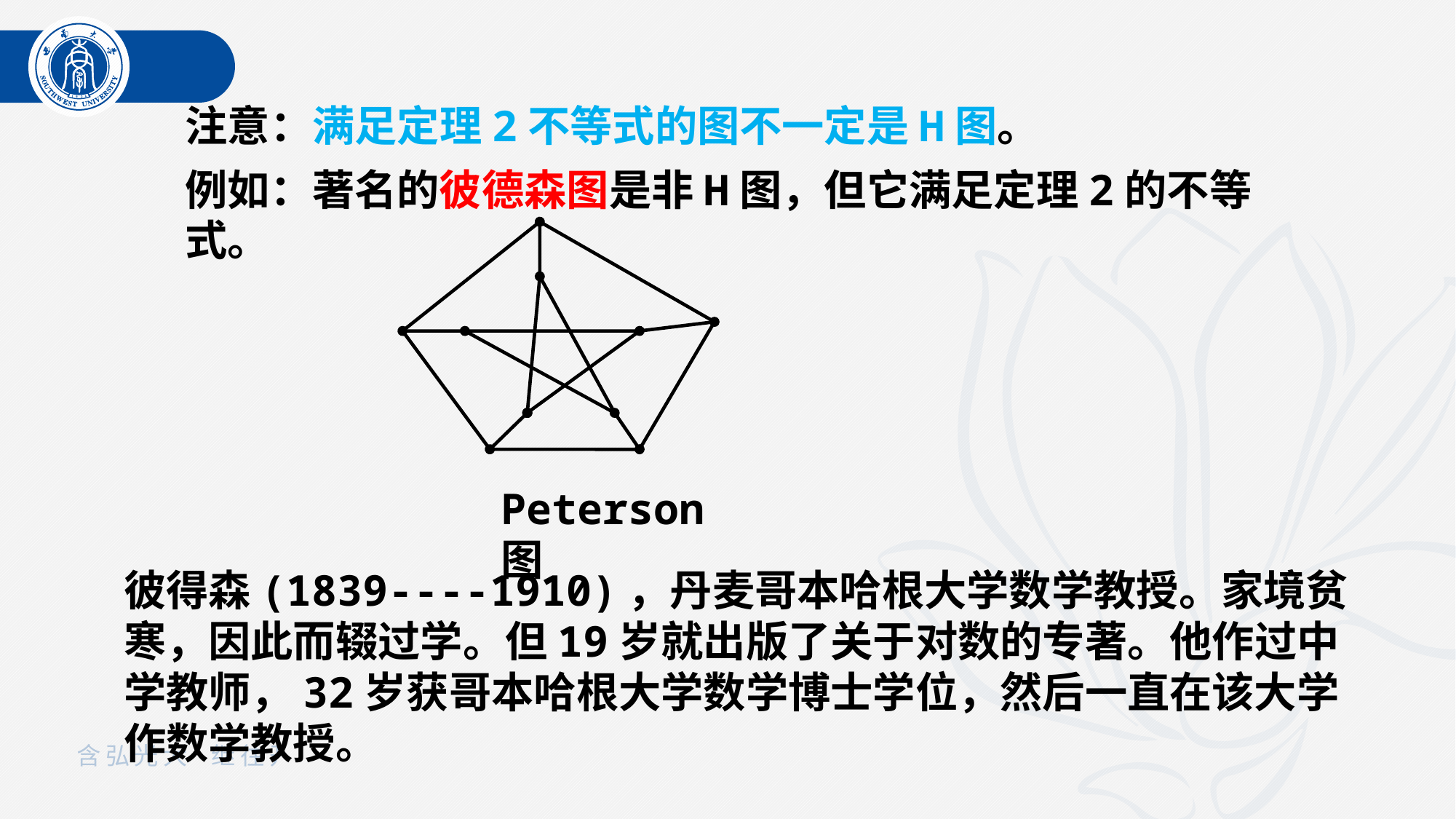

注意：满足定理2不等式的图不一定是H图。
例如：著名的彼德森图是非H图，但它满足定理2的不等式。

Peterson图
彼得森(1839----1910)，丹麦哥本哈根大学数学教授。家境贫寒，因此而辍过学。但19岁就出版了关于对数的专著。他作过中学教师，32岁获哥本哈根大学数学博士学位，然后一直在该大学作数学教授。